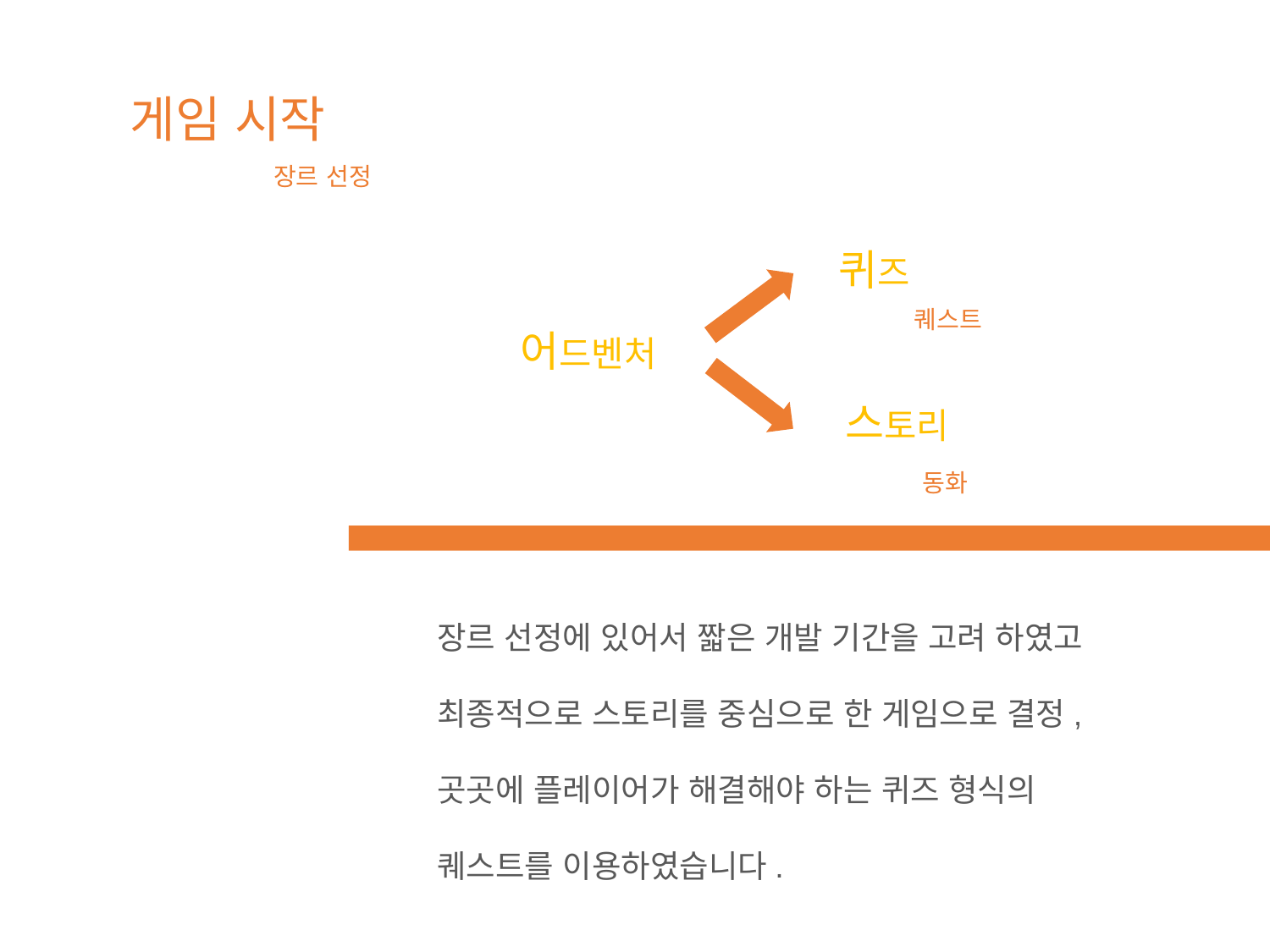

게임 시작
장르 선정
퀴즈

퀘스트
어드벤처

스토리
동화

장르 선정에 있어서 짧은 개발 기간을 고려 하였고

최종적으로 스토리를 중심으로 한 게임으로 결정,

곳곳에 플레이어가 해결해야 하는 퀴즈 형식의

퀘스트를 이용하였습니다.